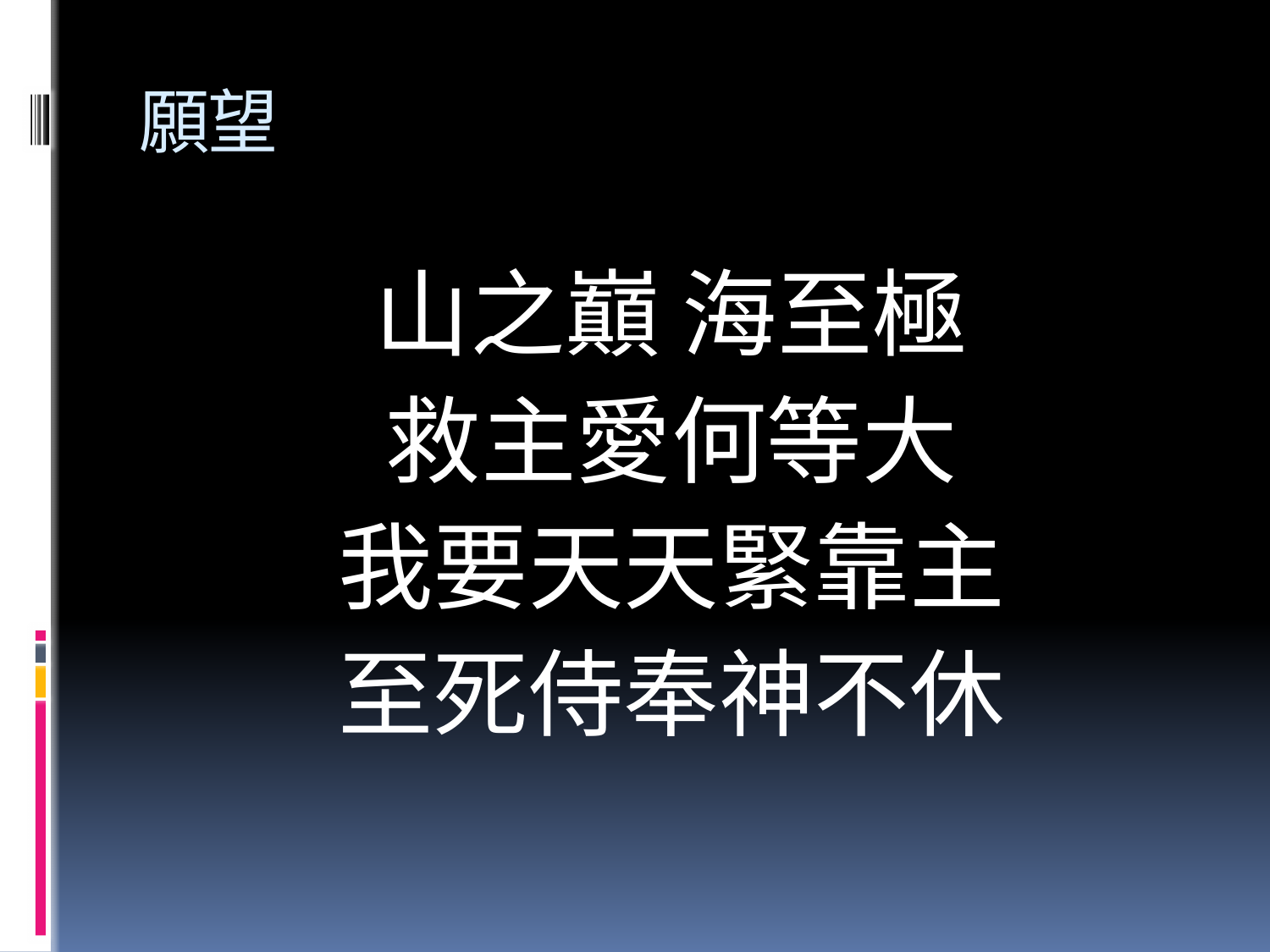

# 願望
山之巔 海至極
救主愛何等大
我要天天緊靠主
至死侍奉神不休